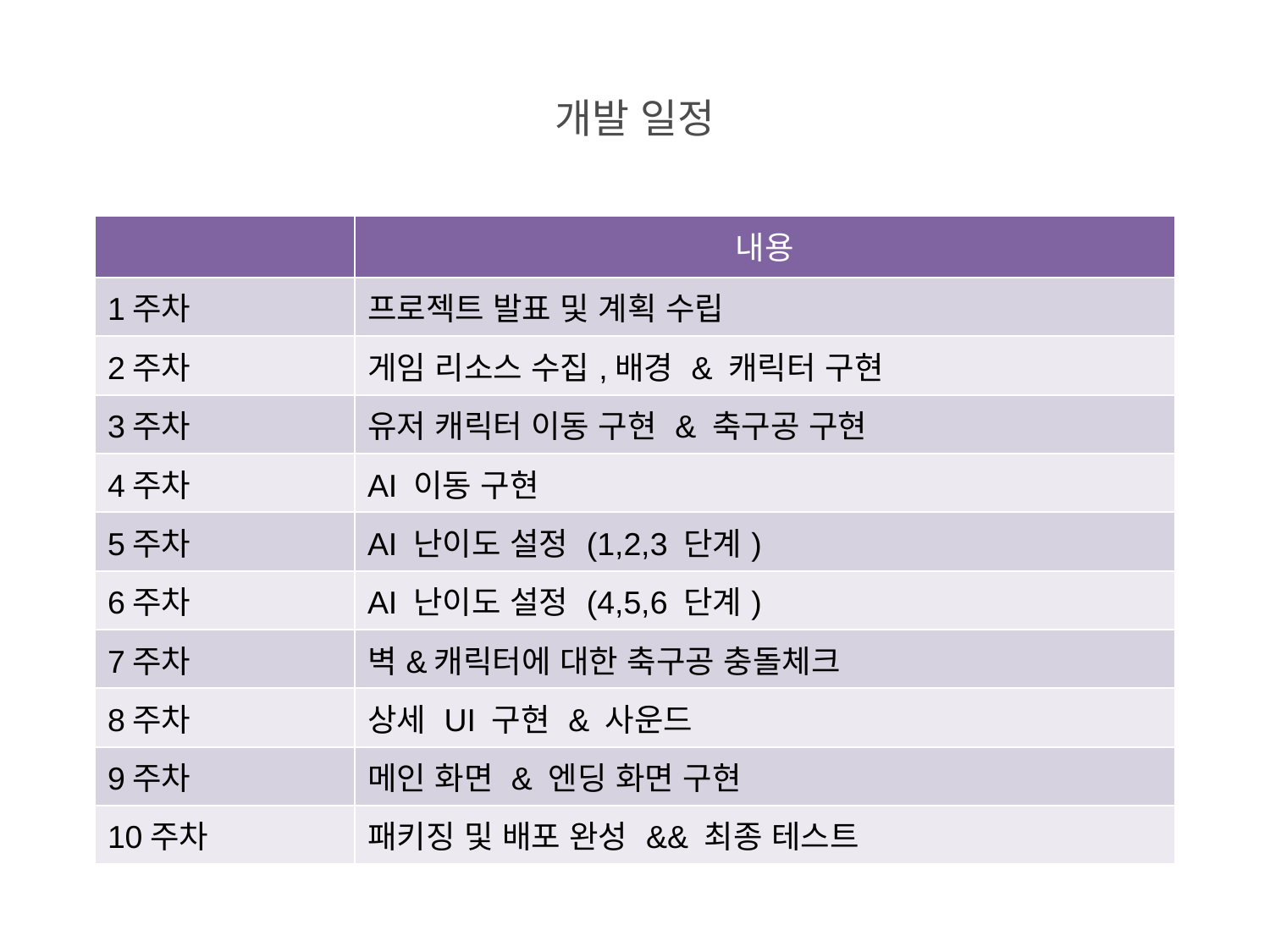

# 개발 일정
|  | 내용 |
| --- | --- |
| 1주차 | 프로젝트 발표 및 계획 수립 |
| 2주차 | 게임 리소스 수집,배경 & 캐릭터 구현 |
| 3주차 | 유저 캐릭터 이동 구현 & 축구공 구현 |
| 4주차 | AI 이동 구현 |
| 5주차 | AI 난이도 설정 (1,2,3 단계) |
| 6주차 | AI 난이도 설정 (4,5,6 단계) |
| 7주차 | 벽&캐릭터에 대한 축구공 충돌체크 |
| 8주차 | 상세 UI 구현 & 사운드 |
| 9주차 | 메인 화면 & 엔딩 화면 구현 |
| 10주차 | 패키징 및 배포 완성 && 최종 테스트 |